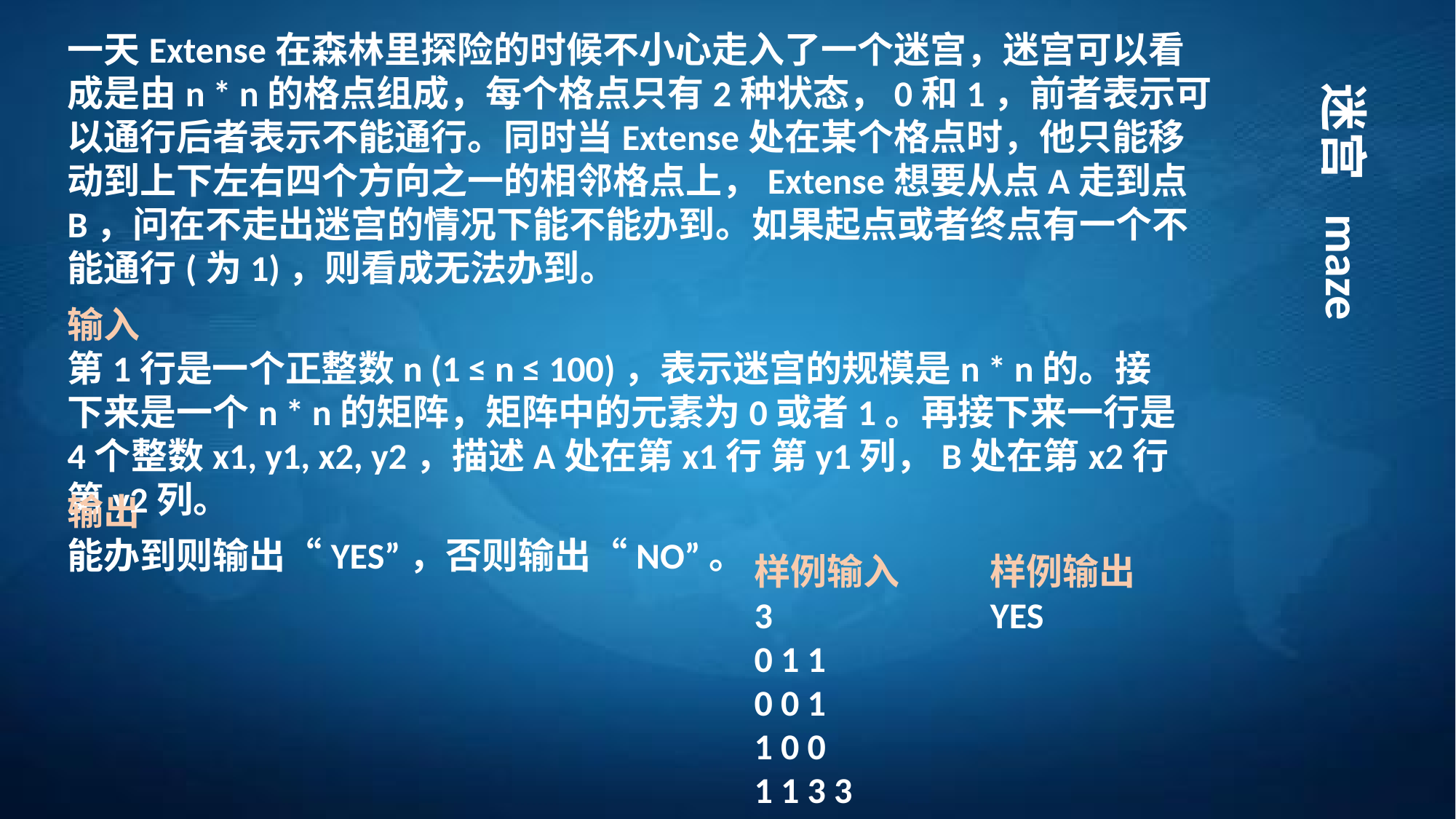

一天Extense在森林里探险的时候不小心走入了一个迷宫，迷宫可以看成是由n * n的格点组成，每个格点只有2种状态，0和1，前者表示可以通行后者表示不能通行。同时当Extense处在某个格点时，他只能移动到上下左右四个方向之一的相邻格点上，Extense想要从点A走到点B，问在不走出迷宫的情况下能不能办到。如果起点或者终点有一个不能通行(为1)，则看成无法办到。
迷宫  maze
输入
第1行是一个正整数n (1 ≤ n ≤ 100)，表示迷宫的规模是n * n的。接下来是一个n * n的矩阵，矩阵中的元素为0或者1。再接下来一行是4个整数x1, y1, x2, y2，描述A处在第x1行 第y1列，B处在第x2行 第y2列。
输出
能办到则输出“YES”，否则输出“NO”。
样例输入
3
0 1 1
0 0 1
1 0 0
1 1 3 3
样例输出
YES